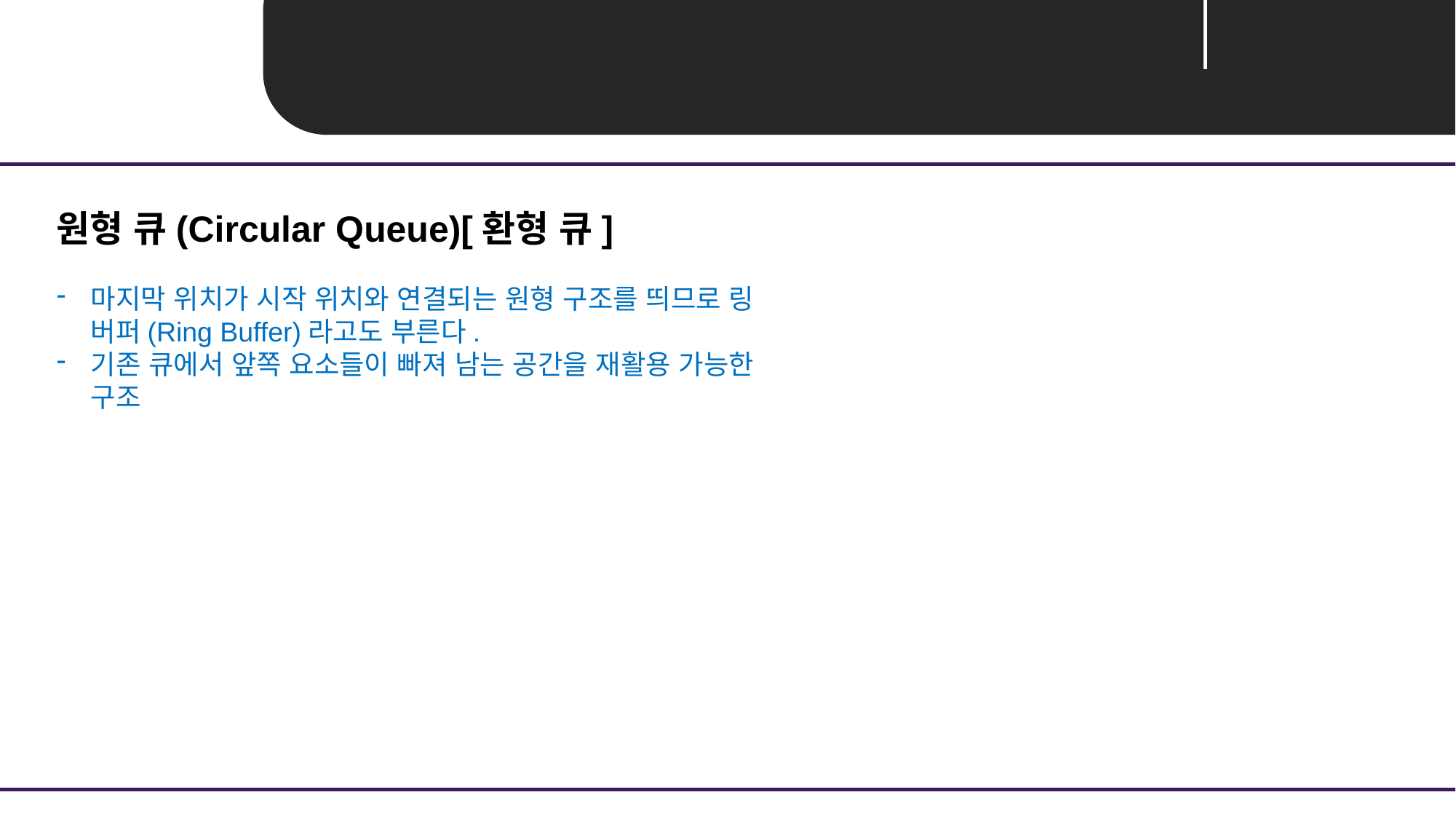

Unit  03 ㅣ  25. 원형 큐 디자인
원형 큐(Circular Queue)[환형 큐]

마지막 위치가 시작 위치와 연결되는 원형 구조를 띄므로 링 버퍼(Ring Buffer)라고도 부른다.
기존 큐에서 앞쪽 요소들이 빠져 남는 공간을 재활용 가능한 구조